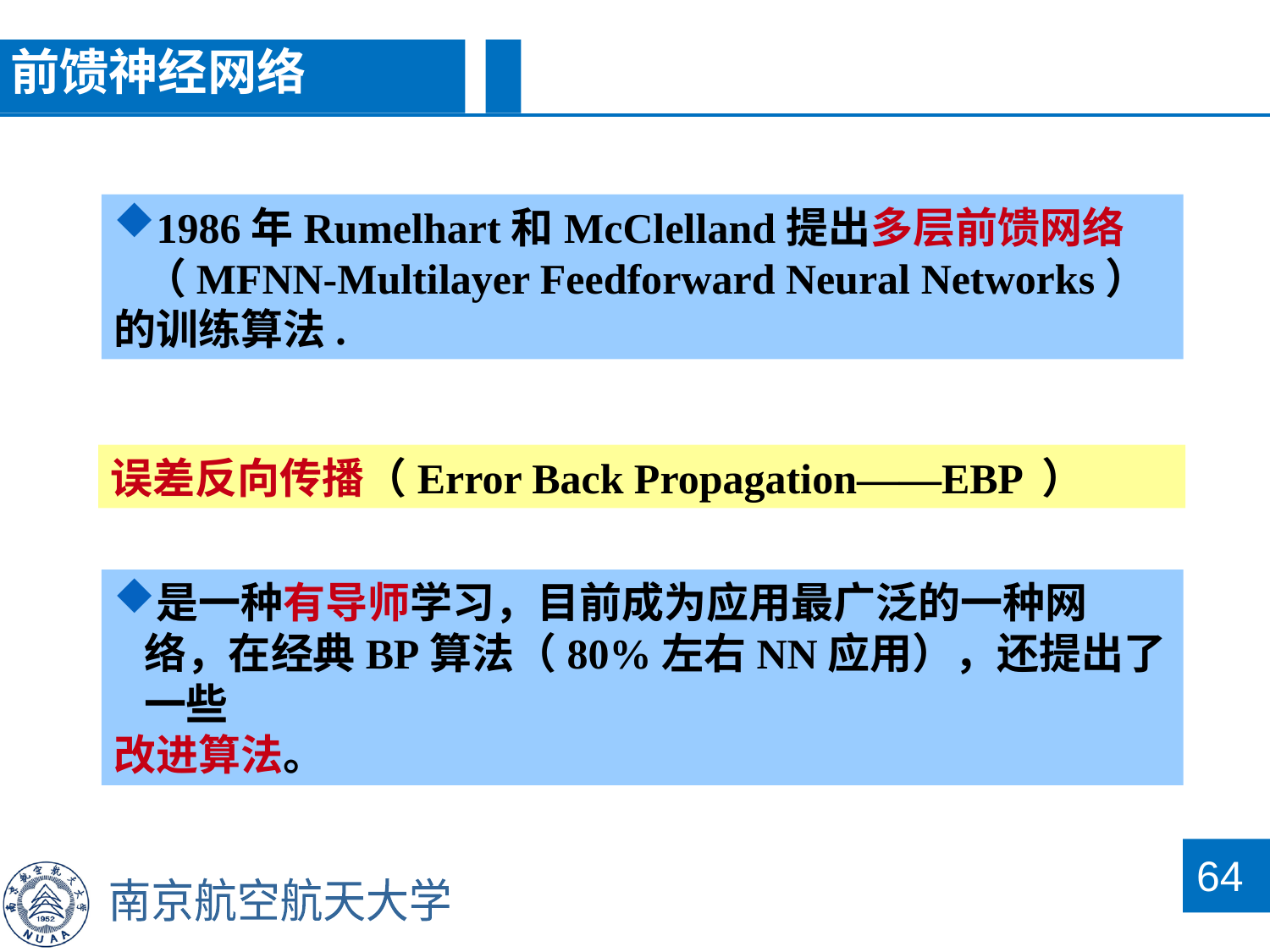

前馈神经网络
1986年Rumelhart和McClelland提出多层前馈网络（MFNN-Multilayer Feedforward Neural Networks）
的训练算法.
误差反向传播（Error Back Propagation——EBP ）
是一种有导师学习，目前成为应用最广泛的一种网络，在经典BP算法（80%左右NN应用），还提出了一些
改进算法。